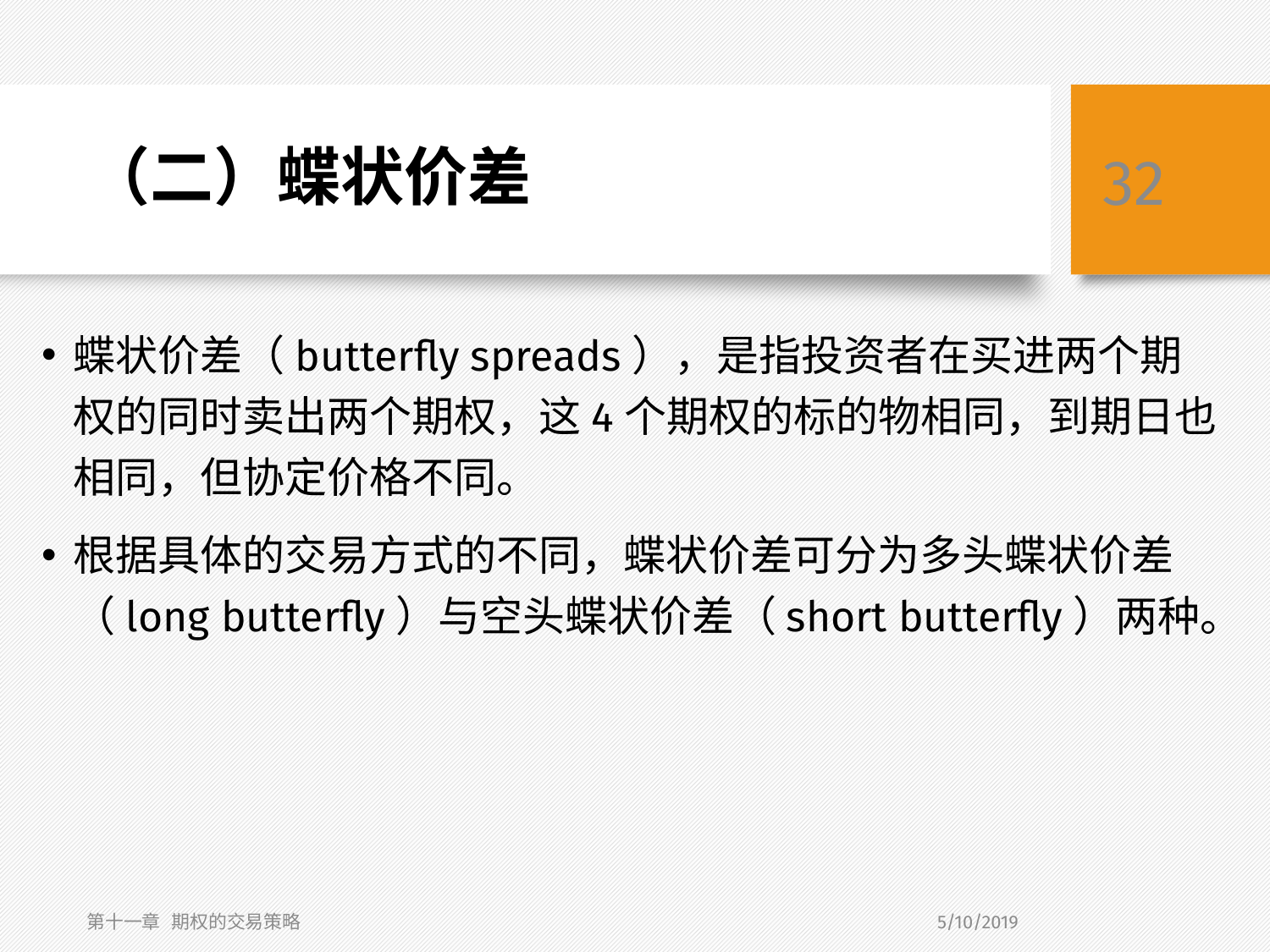

# （二）蝶状价差
32
蝶状价差（butterfly spreads），是指投资者在买进两个期权的同时卖出两个期权，这4个期权的标的物相同，到期日也相同，但协定价格不同。
根据具体的交易方式的不同，蝶状价差可分为多头蝶状价差（long butterfly）与空头蝶状价差（short butterfly）两种。
5/10/2019
第十一章  期权的交易策略